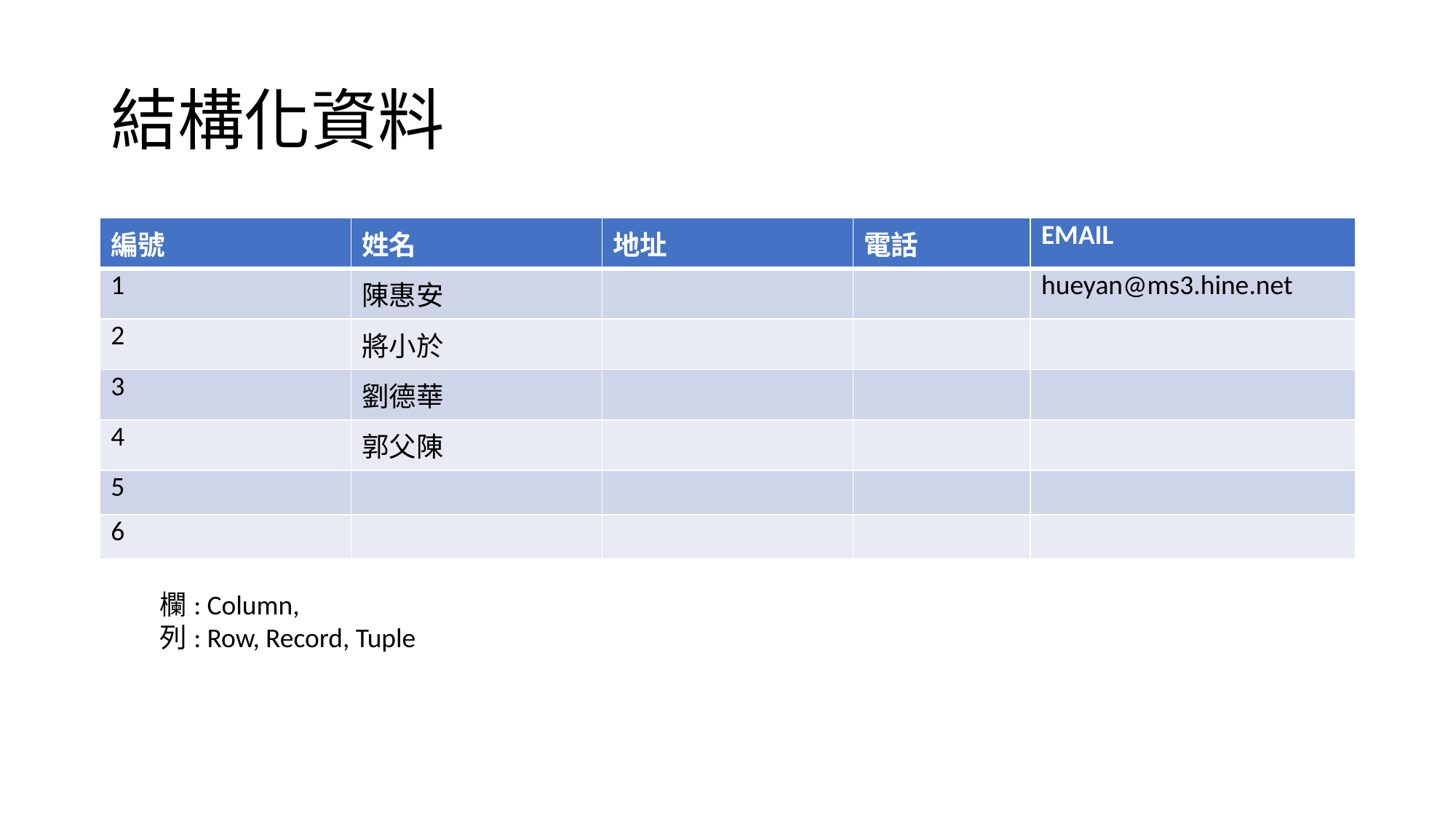

# 結構化資料
| 編號 | 姓名 | 地址 | 電話 | EMAIL |
| --- | --- | --- | --- | --- |
| 1 | 陳惠安 |  |  | hueyan@ms3.hine.net |
| 2 | 將小於 |  |  |  |
| 3 | 劉德華 |  |  |  |
| 4 | 郭父陳 |  |  |  |
| 5 |  |  |  |  |
| 6 |  |  |  |  |
欄: Column,
列: Row, Record, Tuple